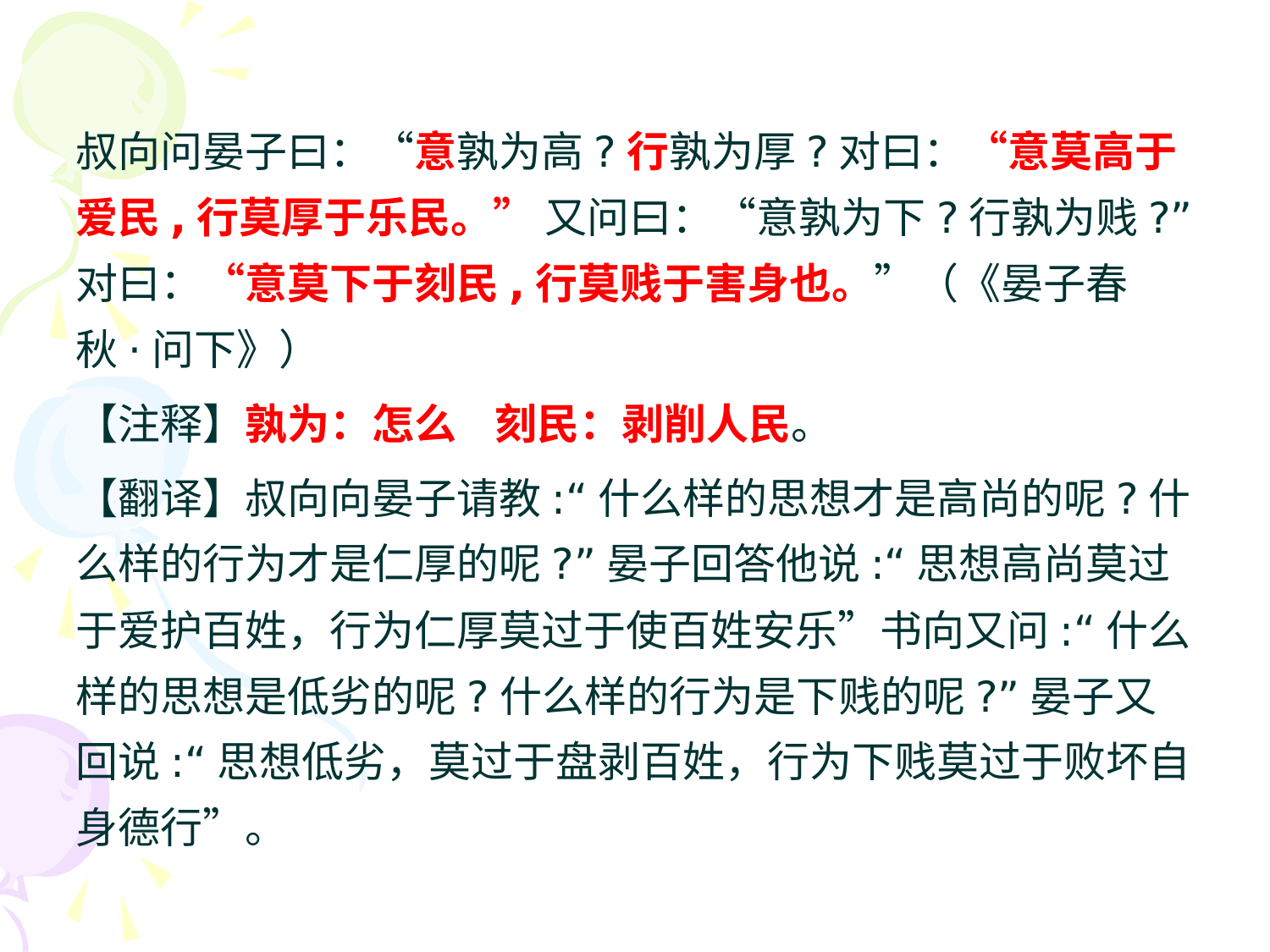

叔向问晏子曰：“意孰为高?行孰为厚?对曰：“意莫高于爱民,行莫厚于乐民。” 又问曰：“意孰为下?行孰为贱?” 对曰：“意莫下于刻民,行莫贱于害身也。”（《晏子春秋·问下》）
【注释】孰为：怎么    刻民：剥削人民。
【翻译】叔向向晏子请教:“什么样的思想才是高尚的呢?什么样的行为才是仁厚的呢?”晏子回答他说:“思想高尚莫过于爱护百姓，行为仁厚莫过于使百姓安乐”书向又问:“什么样的思想是低劣的呢?什么样的行为是下贱的呢?”晏子又回说:“思想低劣，莫过于盘剥百姓，行为下贱莫过于败坏自身德行”。